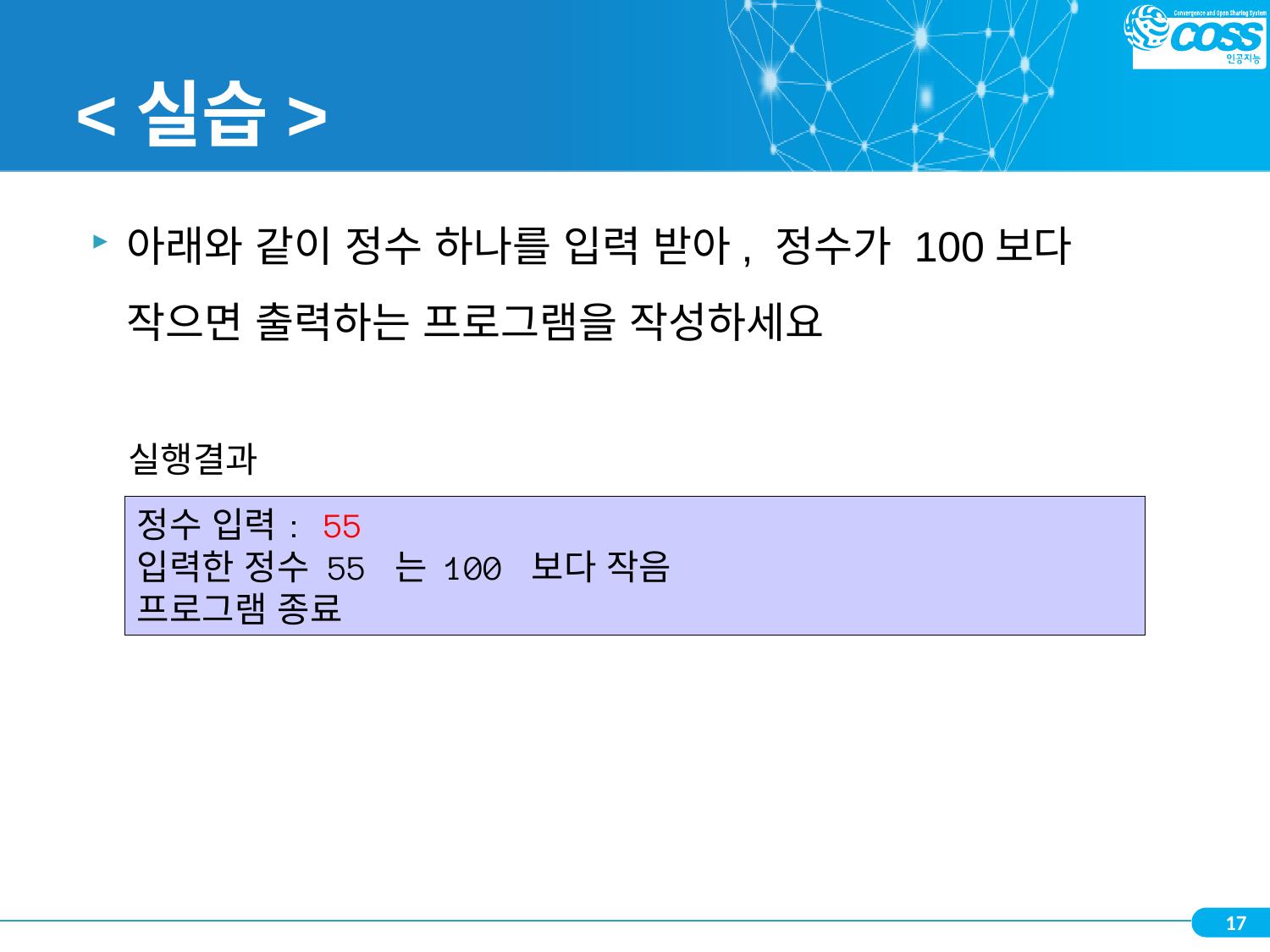

# <실습>
아래와 같이 정수 하나를 입력 받아, 정수가 100보다 작으면 출력하는 프로그램을 작성하세요
실행결과
정수 입력: 55
입력한 정수 55 는 100 보다 작음
프로그램 종료